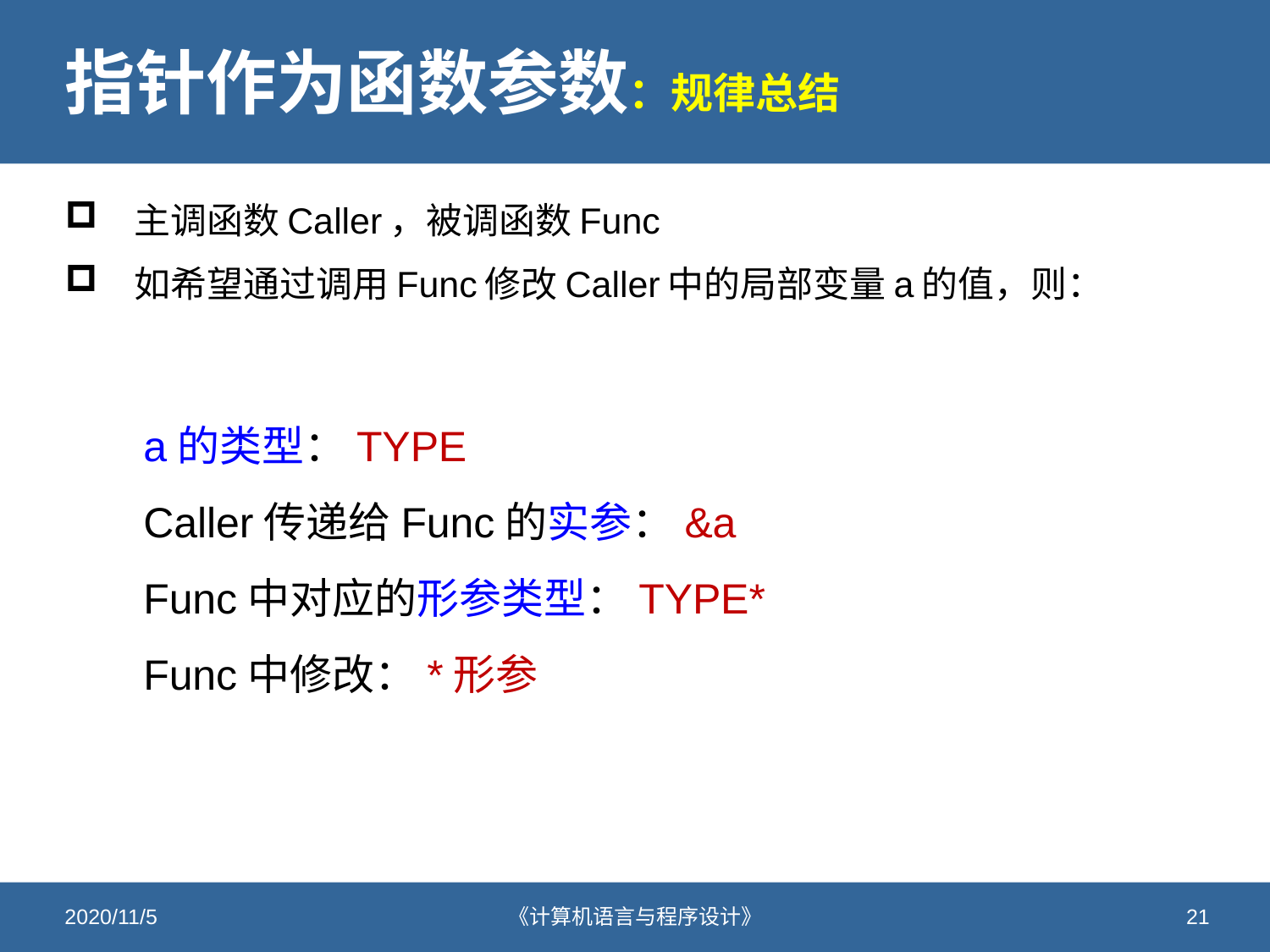

# 指针作为函数参数：规律总结
主调函数Caller，被调函数Func
如希望通过调用Func修改Caller中的局部变量a的值，则：
a的类型：TYPE
Caller传递给Func的实参：&a
Func中对应的形参类型：TYPE*
Func中修改：*形参
2020/11/5
《计算机语言与程序设计》
21